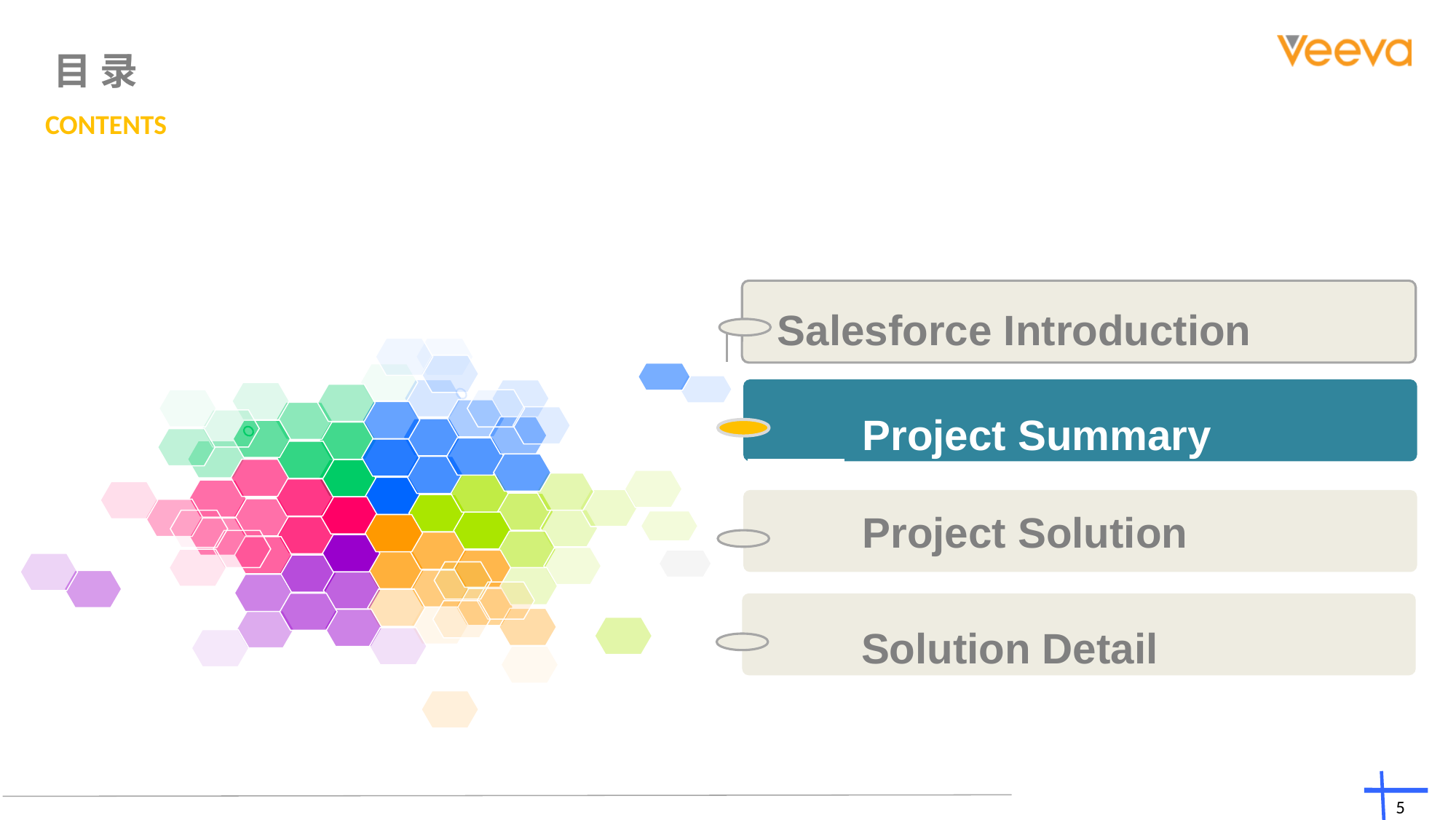

目 录
CONTENTS
Salesforce Introduction

         Project Summary

         Project Solution

         Solution Detail